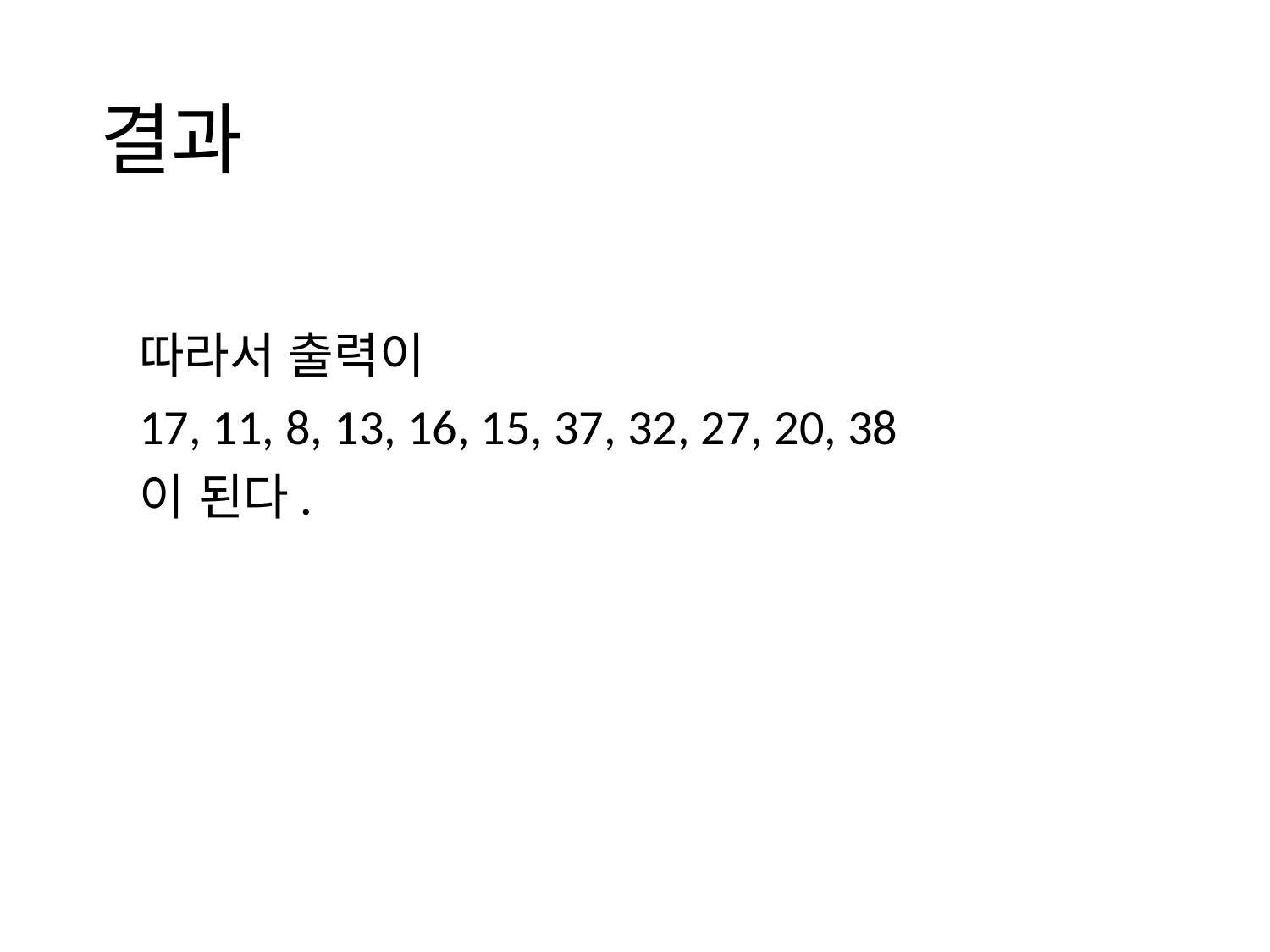

# 결과
따라서 출력이
17, 11, 8, 13, 16, 15, 37, 32, 27, 20, 38
이 된다.